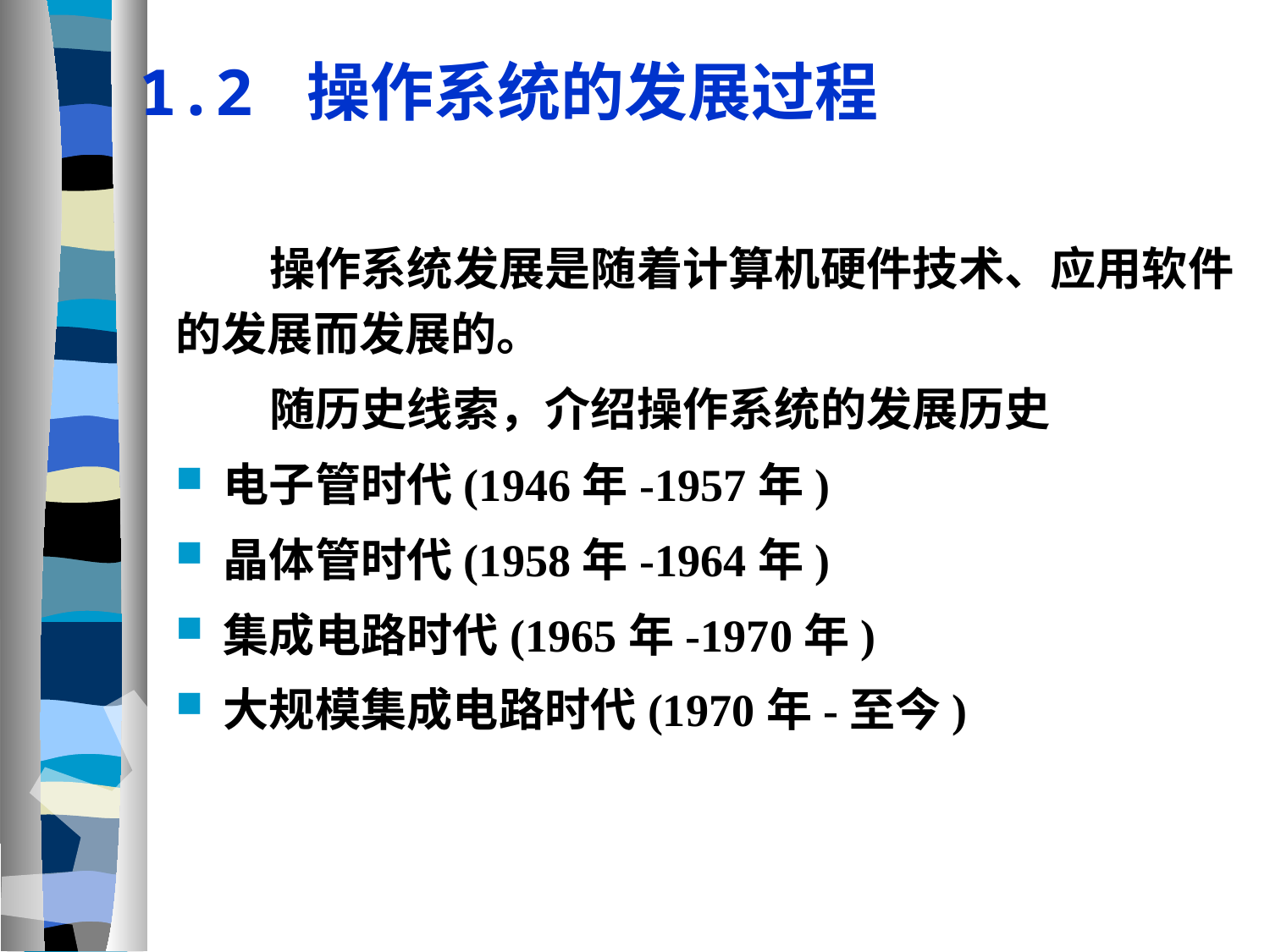

1.2 操作系统的发展过程
        操作系统发展是随着计算机硬件技术、应用软件
的发展而发展的。
        随历史线索，介绍操作系统的发展历史
电子管时代(1946年-1957年)
晶体管时代(1958年-1964年)
集成电路时代(1965年-1970年)
大规模集成电路时代(1970年-至今)